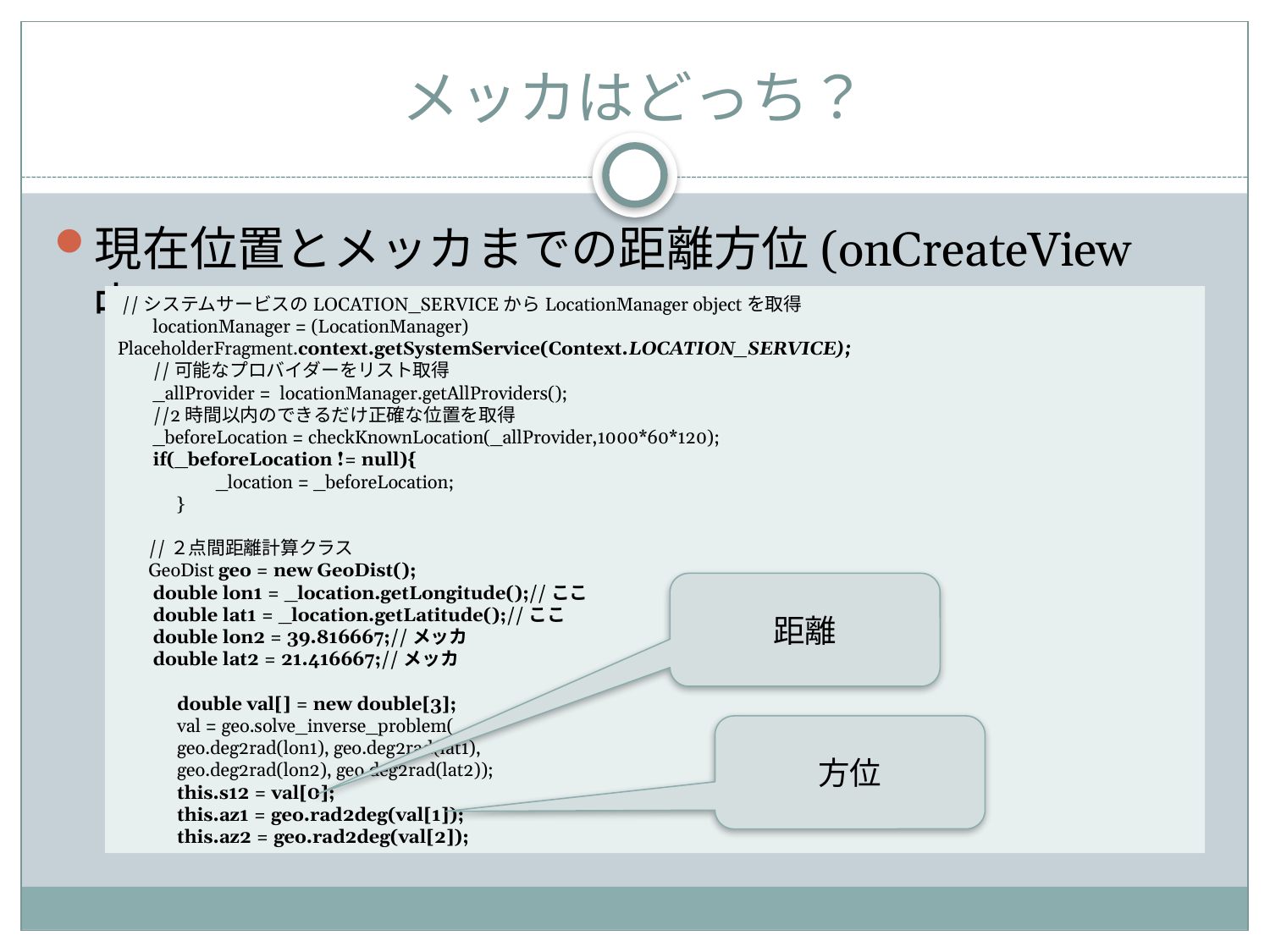

# メッカはどっち？
現在位置とメッカまでの距離方位(onCreateView中)
 //システムサービスのLOCATION_SERVICEからLocationManager objectを取得
        locationManager = (LocationManager) PlaceholderFragment.context.getSystemService(Context.LOCATION_SERVICE);
        //可能なプロバイダーをリスト取得
        _allProvider =  locationManager.getAllProviders();
        //2時間以内のできるだけ正確な位置を取得
        _beforeLocation = checkKnownLocation(_allProvider,1000*60*120);
        if(_beforeLocation != null){
   　　　　 _location = _beforeLocation;
　　　}

       //２点間距離計算クラス
       GeoDist geo = new GeoDist();
        double lon1 = _location.getLongitude();//ここ
        double lat1 = _location.getLatitude();//ここ
        double lon2 = 39.816667;//メッカ
        double lat2 = 21.416667;//メッカ

　　　double val[] = new double[3];
　　　val = geo.solve_inverse_problem(
　　　geo.deg2rad(lon1), geo.deg2rad(lat1),
　　　geo.deg2rad(lon2), geo.deg2rad(lat2));
　　　this.s12 = val[0];
　　　this.az1 = geo.rad2deg(val[1]);
　　　this.az2 = geo.rad2deg(val[2]);
距離
方位